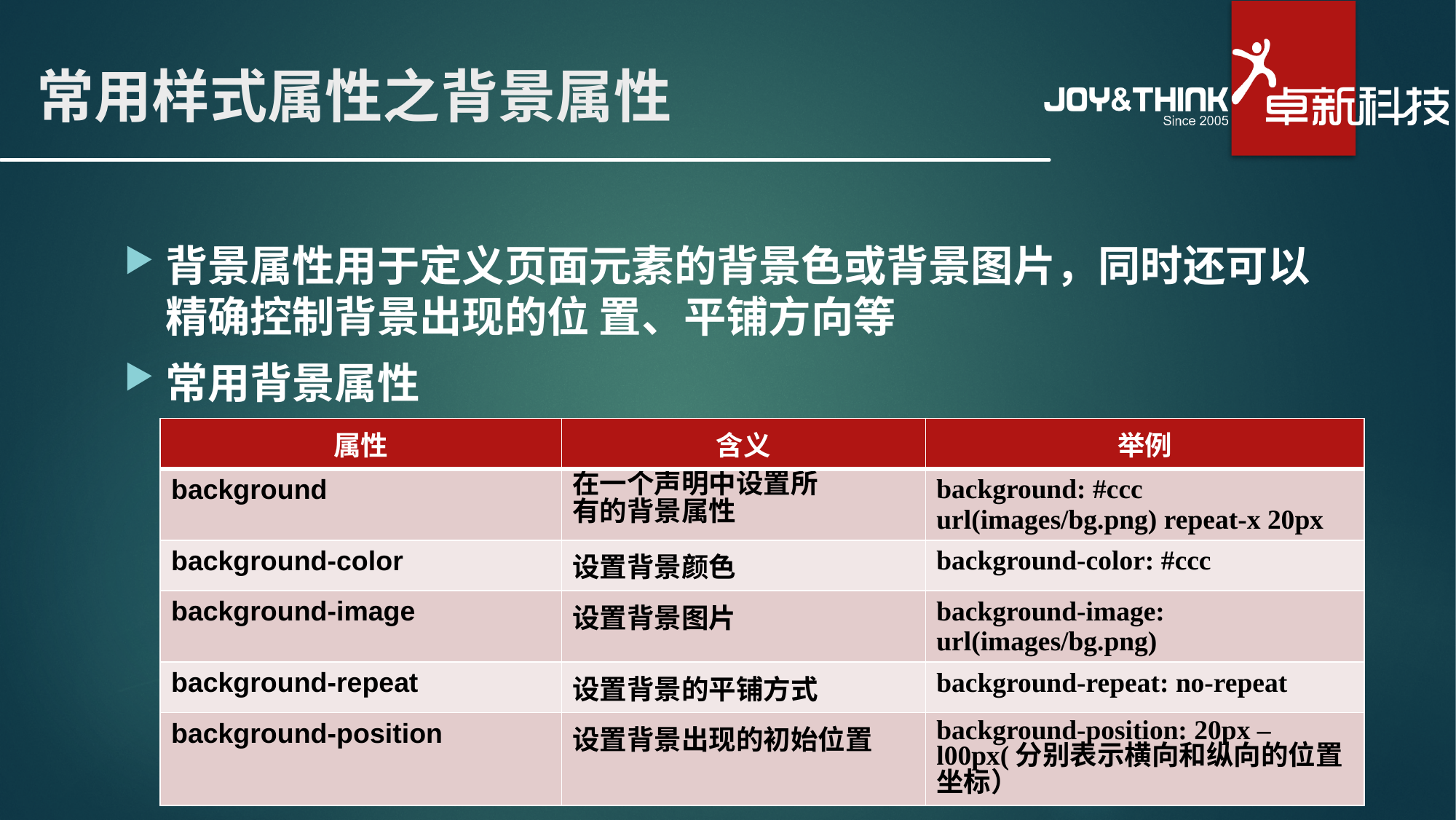

# 常用样式属性之背景属性
背景属性用于定义页面元素的背景色或背景图片，同时还可以精确控制背景出现的位 置、平铺方向等
常用背景属性
| 属性 | 含义 | 举例 |
| --- | --- | --- |
| background | 在一个声明中设置所 有的背景属性 | background: #ccc url(images/bg.png) repeat-x 20px |
| background-color | 设置背景颜色 | background-color: #ccc |
| background-image | 设置背景图片 | background-image: url(images/bg.png) |
| background-repeat | 设置背景的平铺方式 | background-repeat: no-repeat |
| background-position | 设置背景出现的初始位置 | background-position: 20px – l00px(分别表示横向和纵向的位置坐标） |